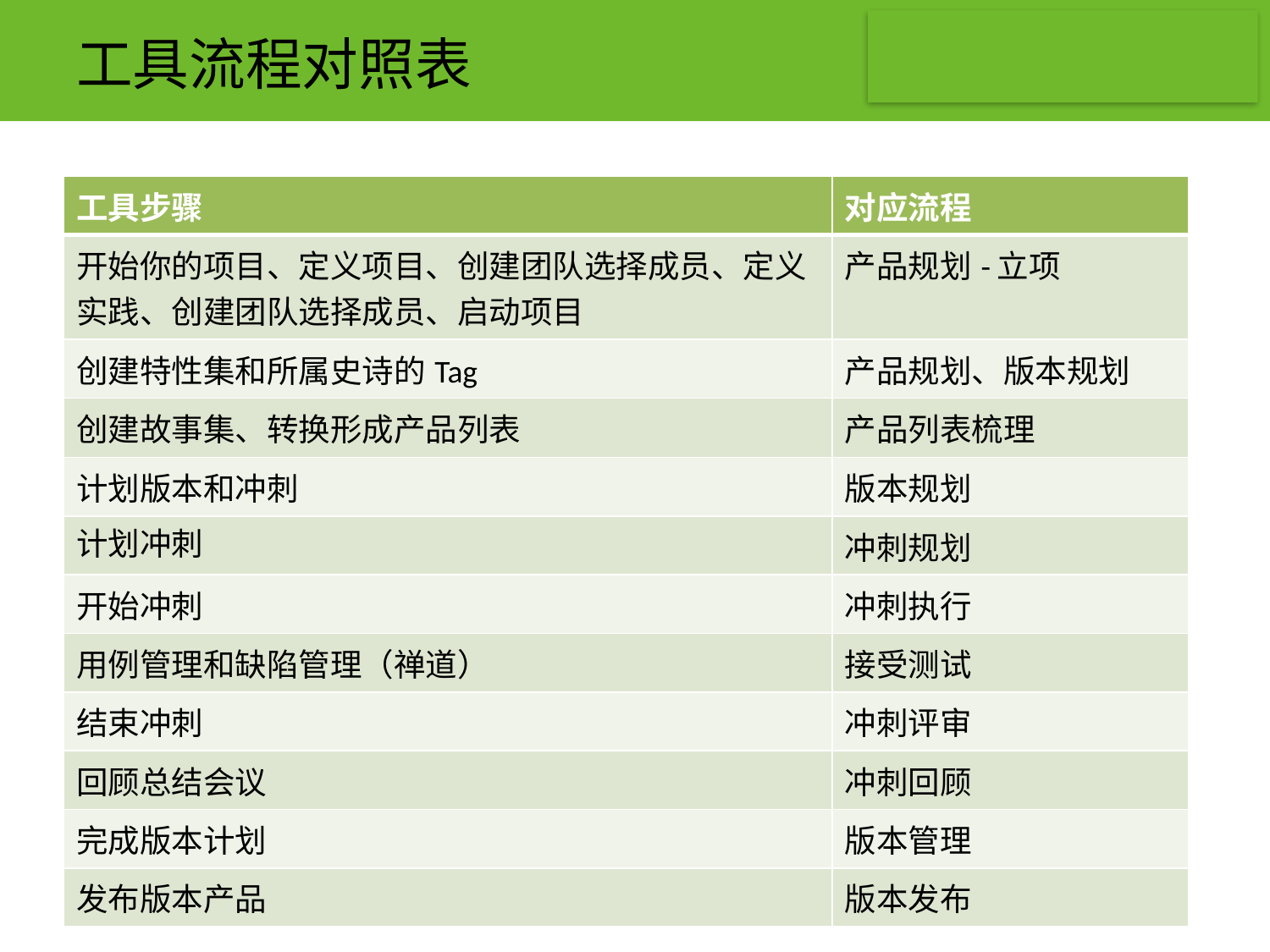

# 工具流程对照表
| 工具步骤 | 对应流程 |
| --- | --- |
| 开始你的项目、定义项目、创建团队选择成员、定义实践、创建团队选择成员、启动项目 | 产品规划-立项 |
| 创建特性集和所属史诗的Tag | 产品规划、版本规划 |
| 创建故事集、转换形成产品列表 | 产品列表梳理 |
| 计划版本和冲刺 | 版本规划 |
| 计划冲刺 | 冲刺规划 |
| 开始冲刺 | 冲刺执行 |
| 用例管理和缺陷管理（禅道） | 接受测试 |
| 结束冲刺 | 冲刺评审 |
| 回顾总结会议 | 冲刺回顾 |
| 完成版本计划 | 版本管理 |
| 发布版本产品 | 版本发布 |